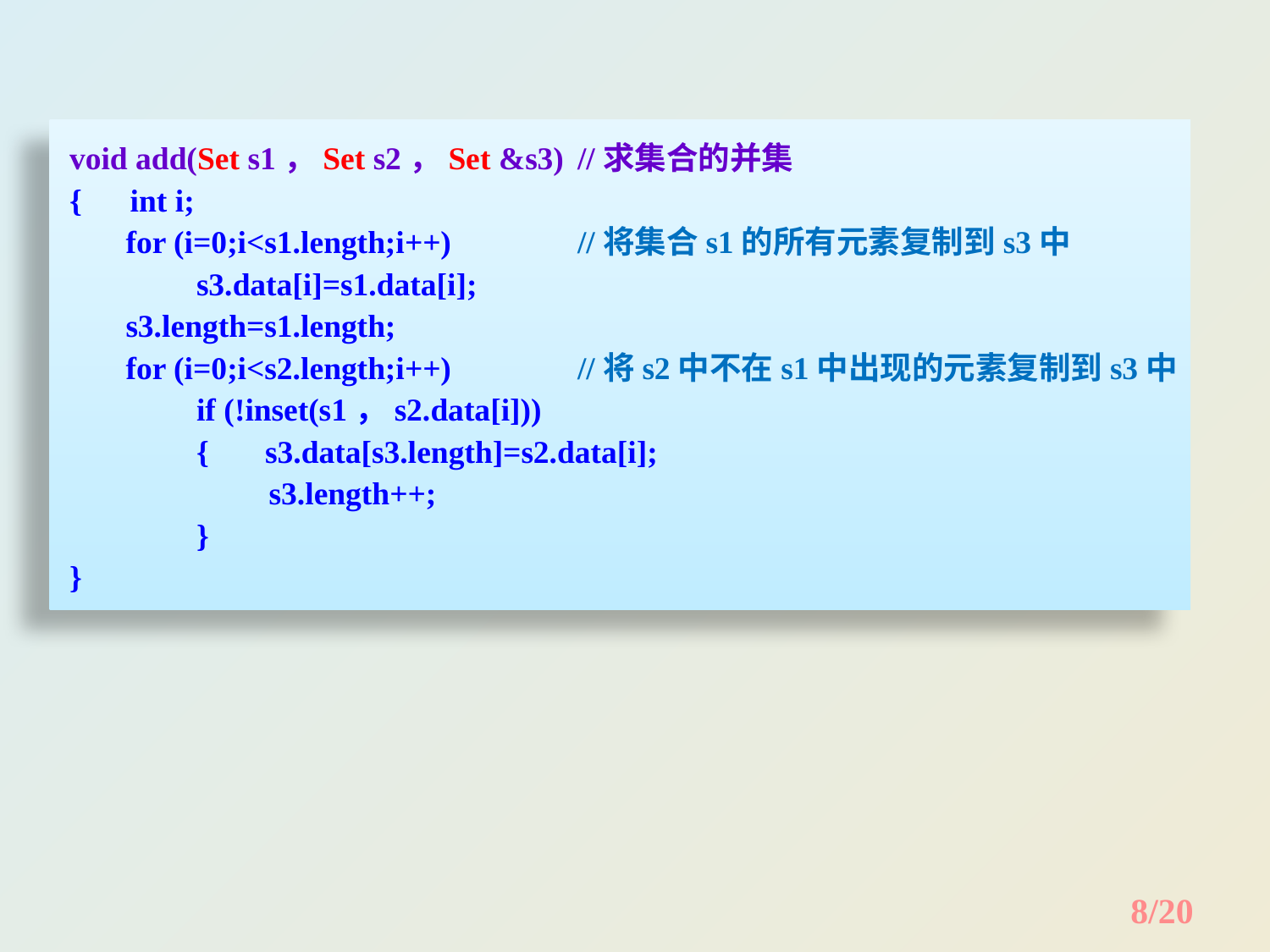

void add(Set s1，Set s2，Set &s3)	//求集合的并集
{      int i;
       for (i=0;i<s1.length;i++)	//将集合s1的所有元素复制到s3中
	s3.data[i]=s1.data[i];
       s3.length=s1.length;
       for (i=0;i<s2.length;i++)	//将s2中不在s1中出现的元素复制到s3中
	if (!inset(s1，s2.data[i]))
	{       s3.data[s3.length]=s2.data[i];
	         s3.length++;
	}
}
8/20